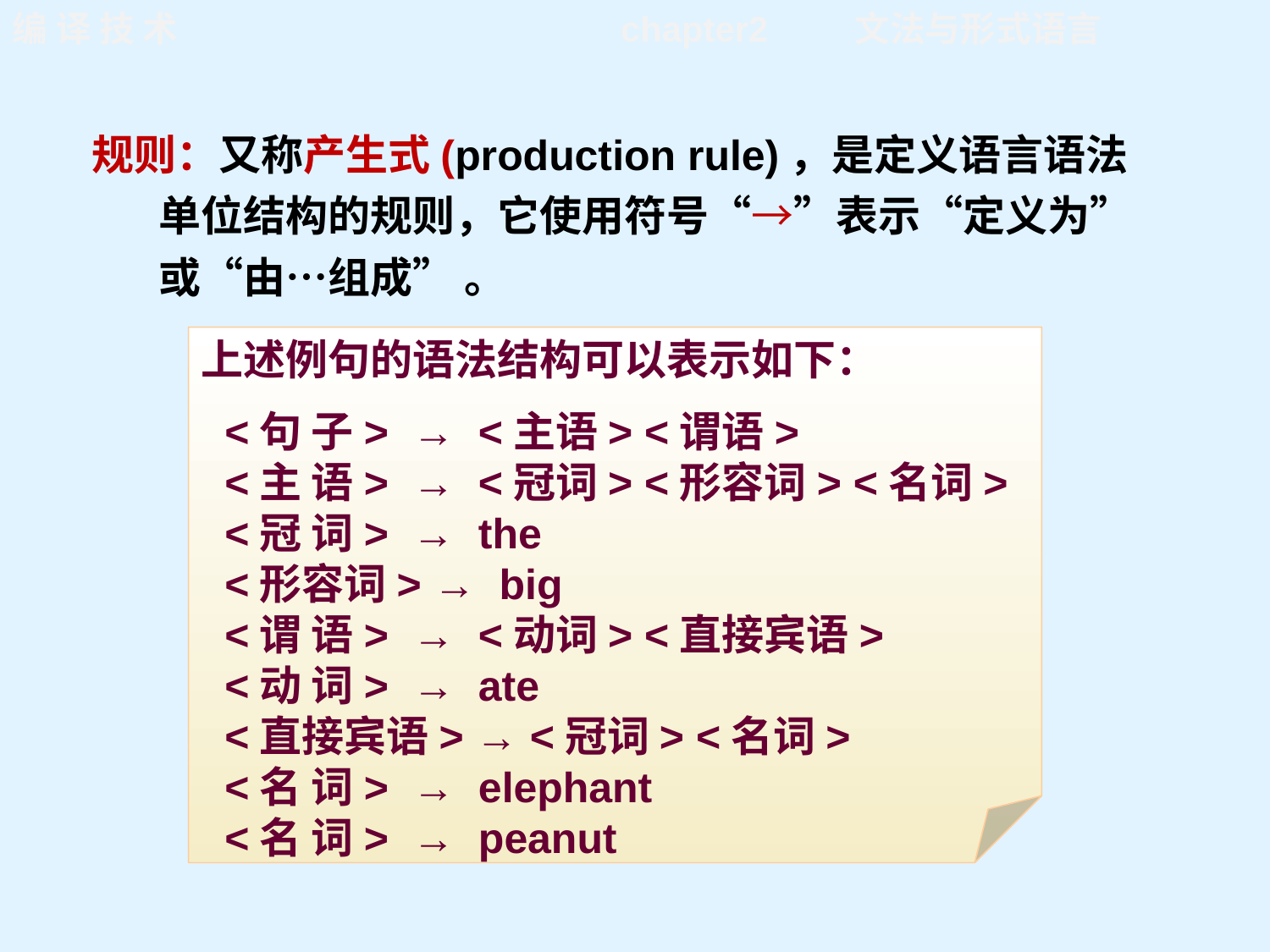

编 译 技 术                                                      chapter2        文法与形式语言
规则：又称产生式(production rule)，是定义语言语法
      单位结构的规则，它使用符号“→”表示“定义为”
      或“由…组成” 。
上述例句的语法结构可以表示如下：
  <句 子>  →  <主语> <谓语>
  <主 语>  →  <冠词> <形容词> <名词>
  <冠 词>  →  the
  <形容词> →  big
  <谓 语>  →  <动词> <直接宾语>
  <动 词>  →  ate
  <直接宾语> → <冠词> <名词>
  <名 词>  →  elephant
  <名 词>  →  peanut